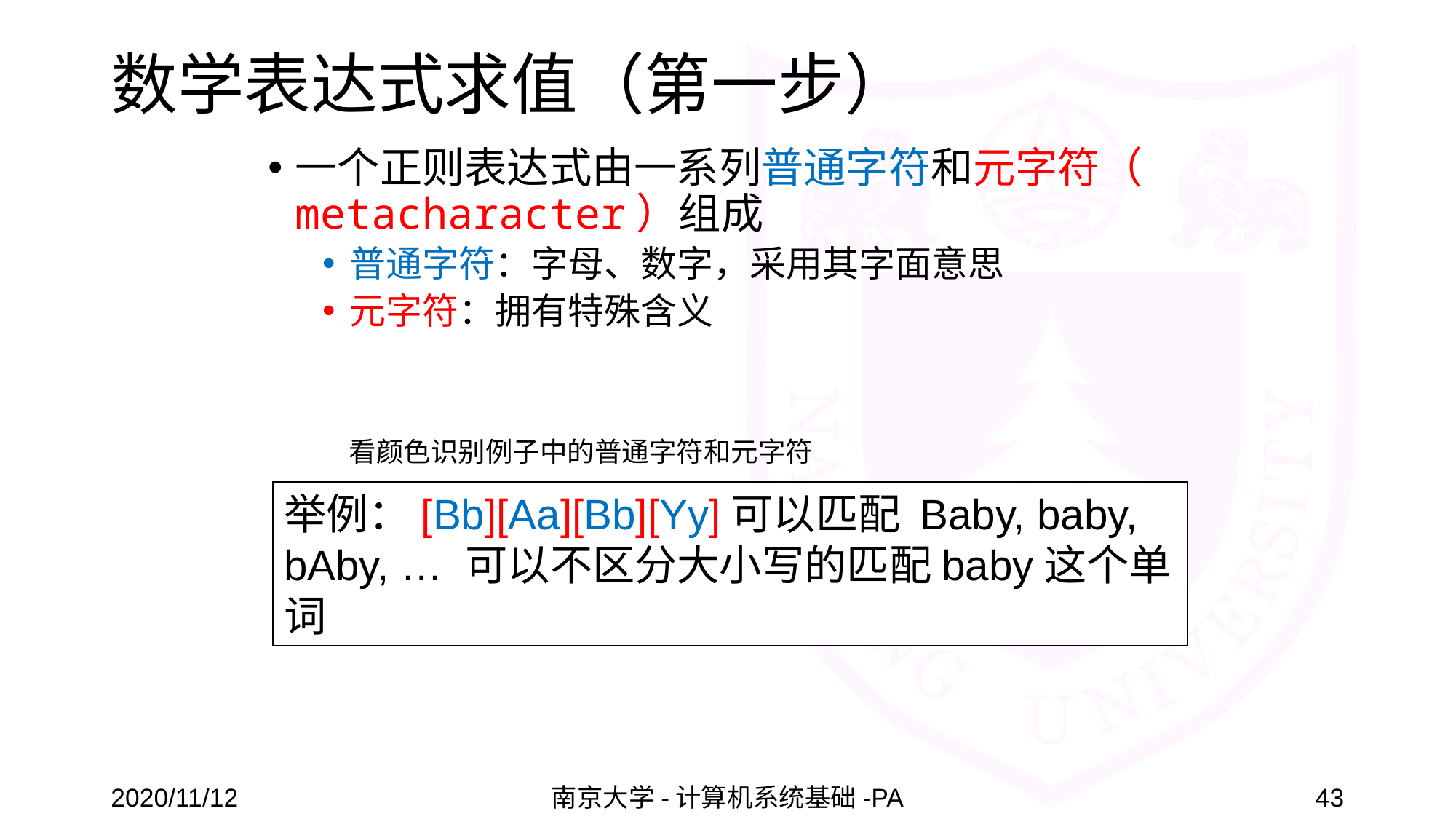

# 数学表达式求值（第一步）
一个正则表达式由一系列普通字符和元字符（ metacharacter）组成
普通字符：字母、数字，采用其字面意思
元字符：拥有特殊含义

看颜色识别例子中的普通字符和元字符
举例：[Bb][Aa][Bb][Yy]可以匹配 Baby, baby, bAby, … 可以不区分大小写的匹配baby这个单词
2020/11/12
南京大学-计算机系统基础-PA
43